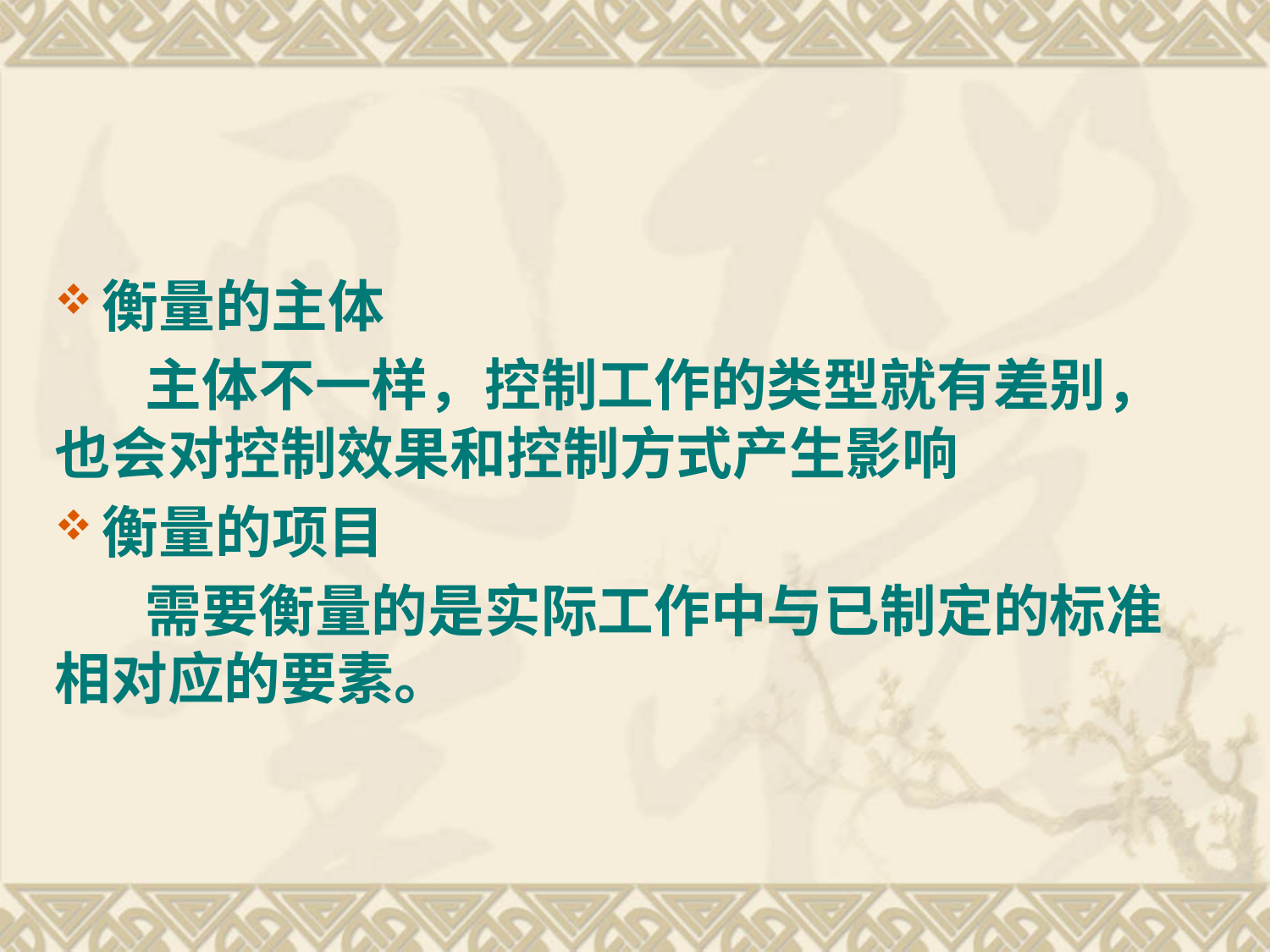

#
衡量的主体
      主体不一样，控制工作的类型就有差别，也会对控制效果和控制方式产生影响
衡量的项目
      需要衡量的是实际工作中与已制定的标准相对应的要素。